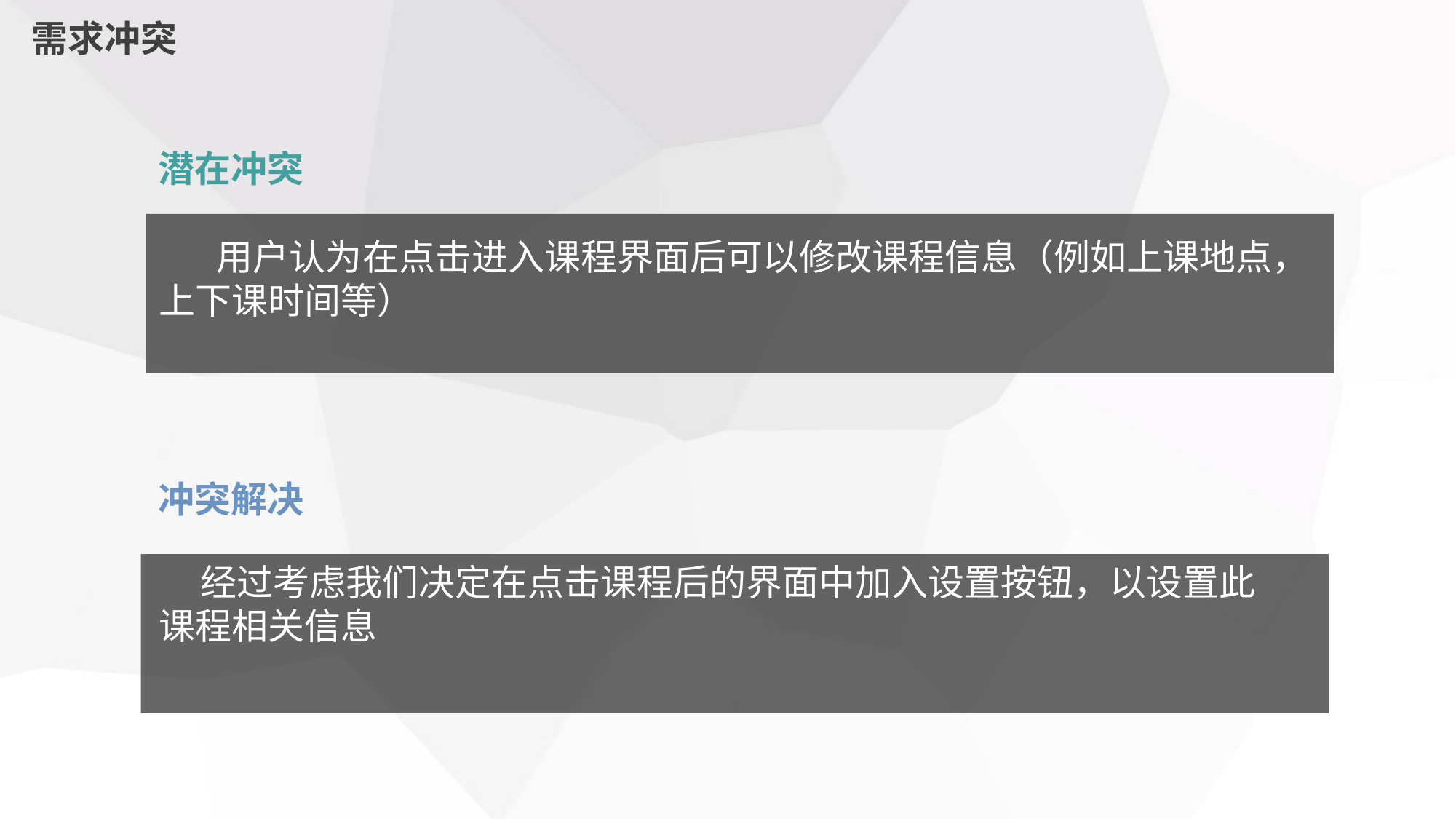

需求冲突
潜在冲突

      用户认为在点击进入课程界面后可以修改课程信息（例如上课地点，上下课时间等）
冲突解决

    经过考虑我们决定在点击课程后的界面中加入设置按钮，以设置此课程相关信息